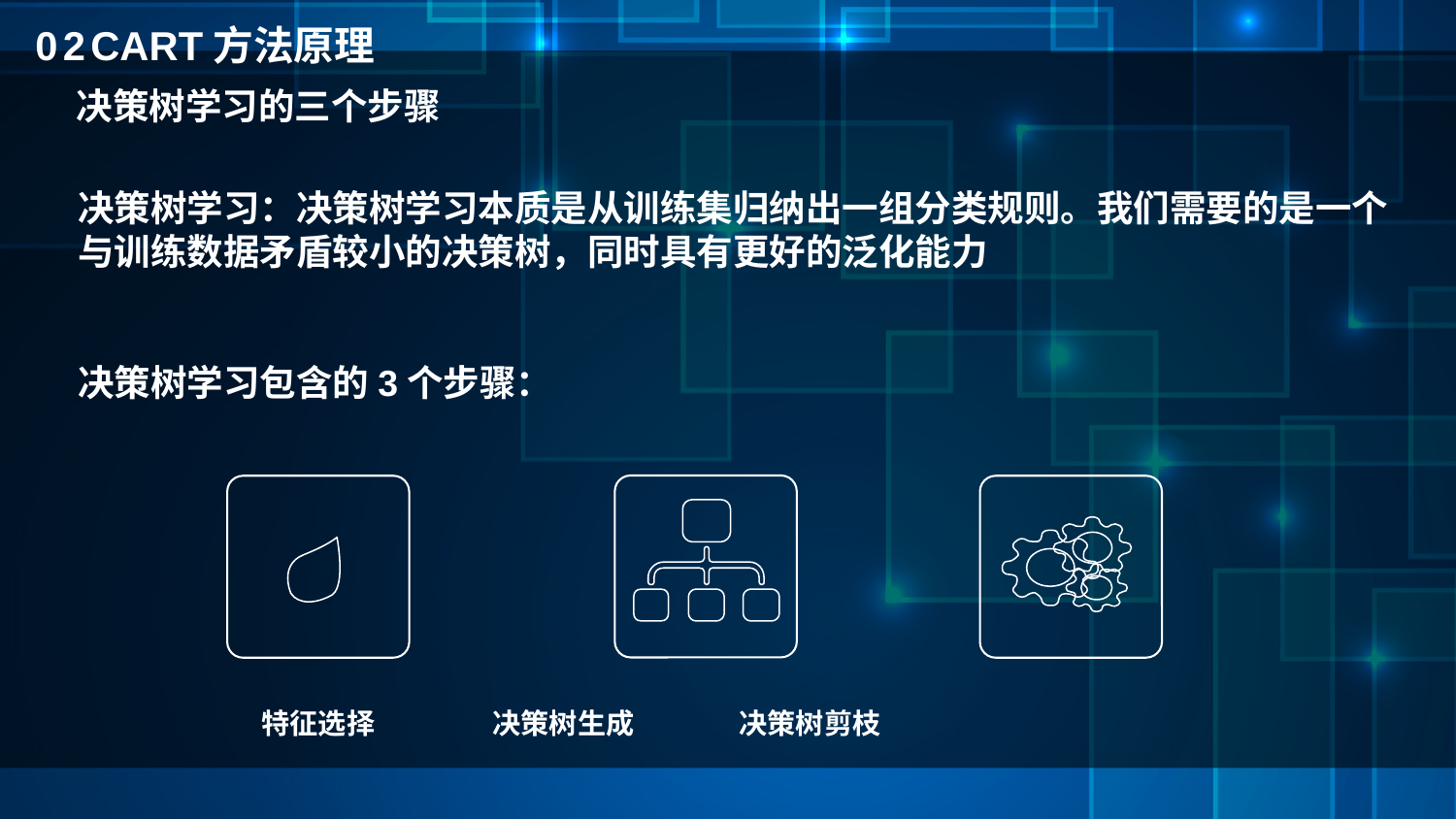

0 2 CART方法原理
决策树学习的三个步骤
决策树学习：决策树学习本质是从训练集归纳出一组分类规则。我们需要的是一个与训练数据矛盾较小的决策树，同时具有更好的泛化能力

决策树学习包含的3个步骤：

  特征选择                  决策树生成                决策树剪枝